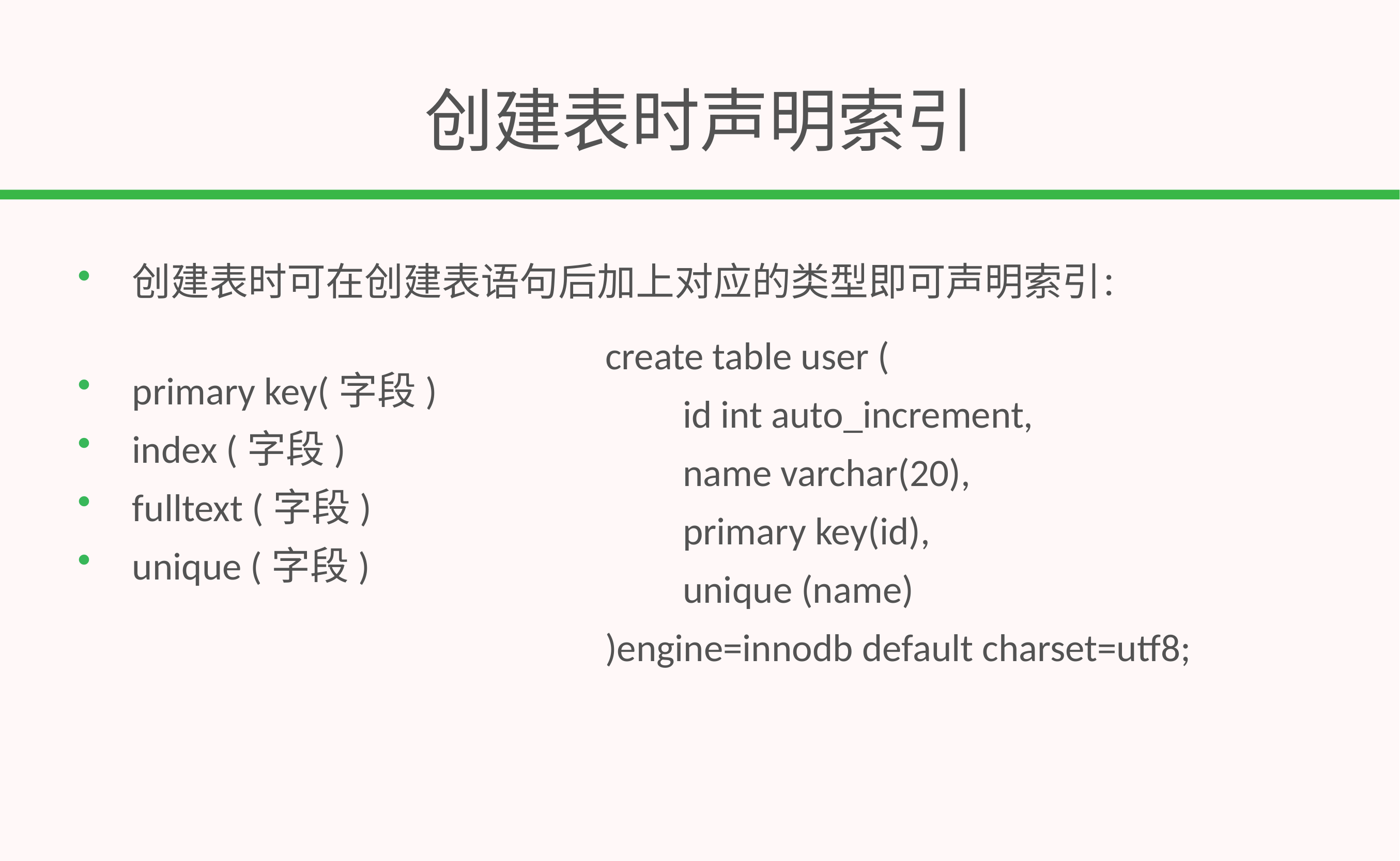

# 创建表时声明索引
创建表时可在创建表语句后加上对应的类型即可声明索引：

primary key(字段)
index (字段)
fulltext (字段)
unique (字段)
create table user (
	id int auto_increment,
	name varchar(20),
	primary key(id),
	unique (name)
)engine=innodb default charset=utf8;